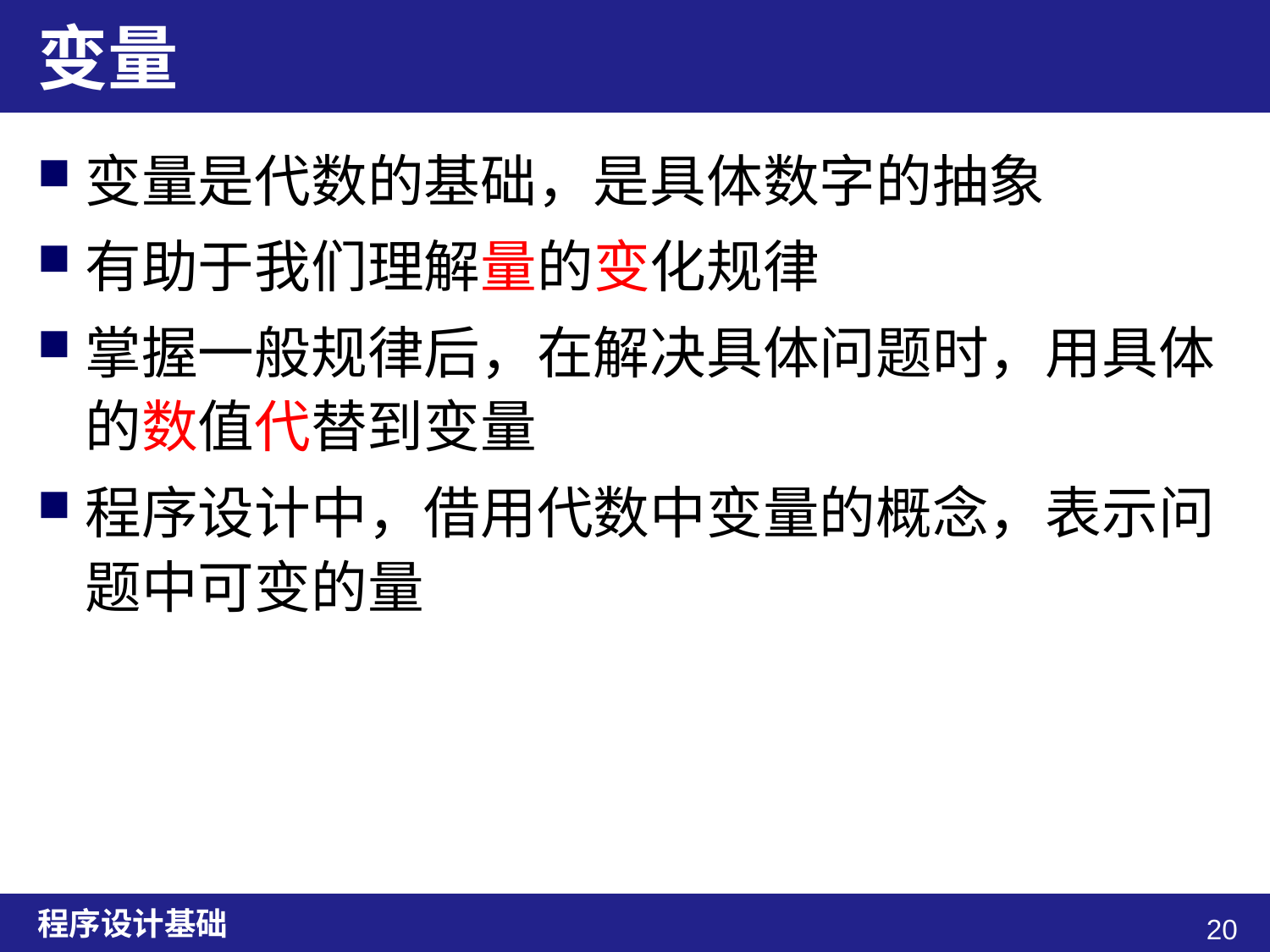

# 变量
变量是代数的基础，是具体数字的抽象
有助于我们理解量的变化规律
掌握一般规律后，在解决具体问题时，用具体的数值代替到变量
程序设计中，借用代数中变量的概念，表示问题中可变的量